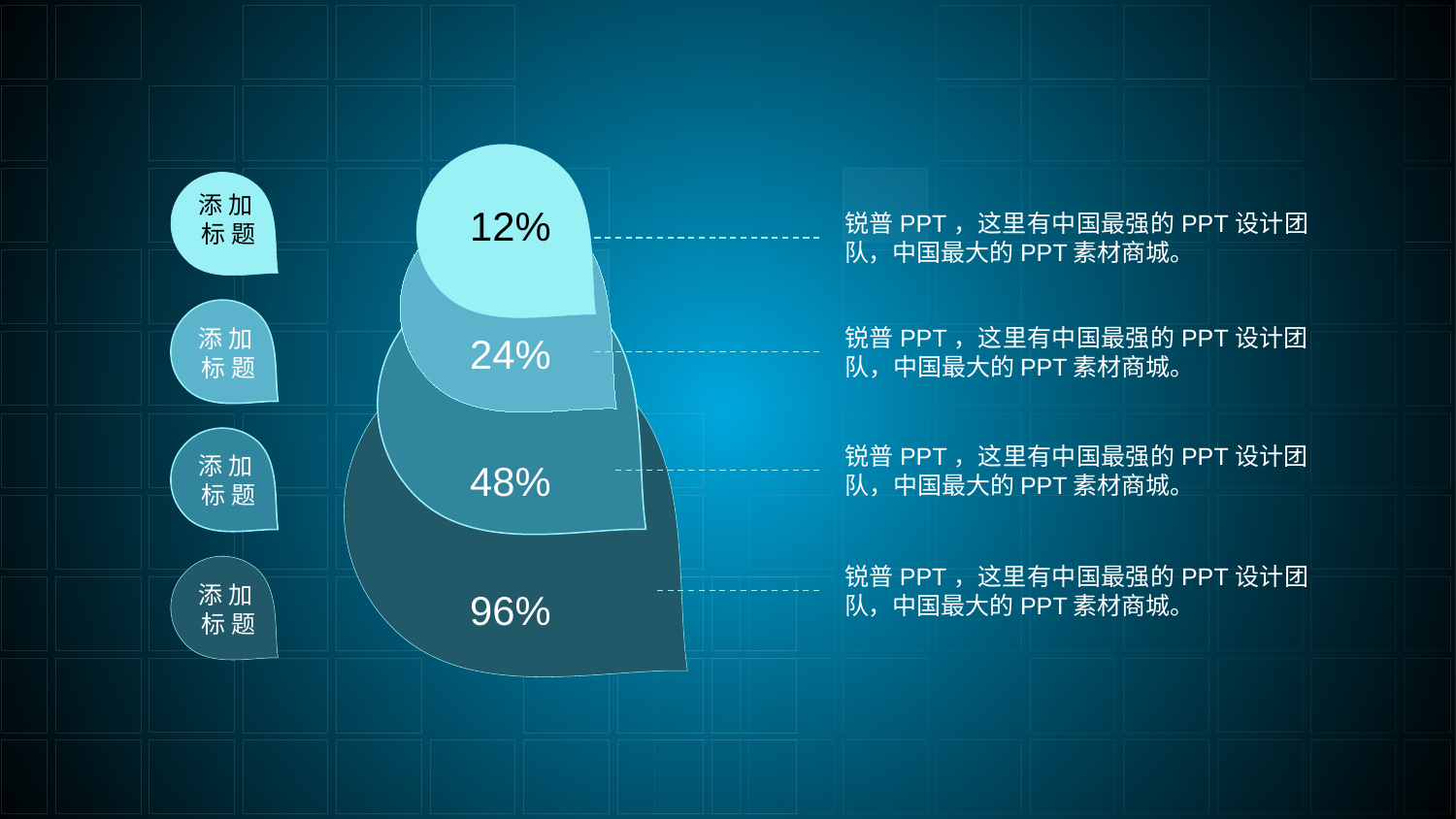

12%

添加标题

24%
锐普PPT，这里有中国最强的PPT设计团队，中国最大的PPT素材商城。

48%

添加标题
锐普PPT，这里有中国最强的PPT设计团队，中国最大的PPT素材商城。

96%

添加标题
锐普PPT，这里有中国最强的PPT设计团队，中国最大的PPT素材商城。

添加标题
锐普PPT，这里有中国最强的PPT设计团队，中国最大的PPT素材商城。